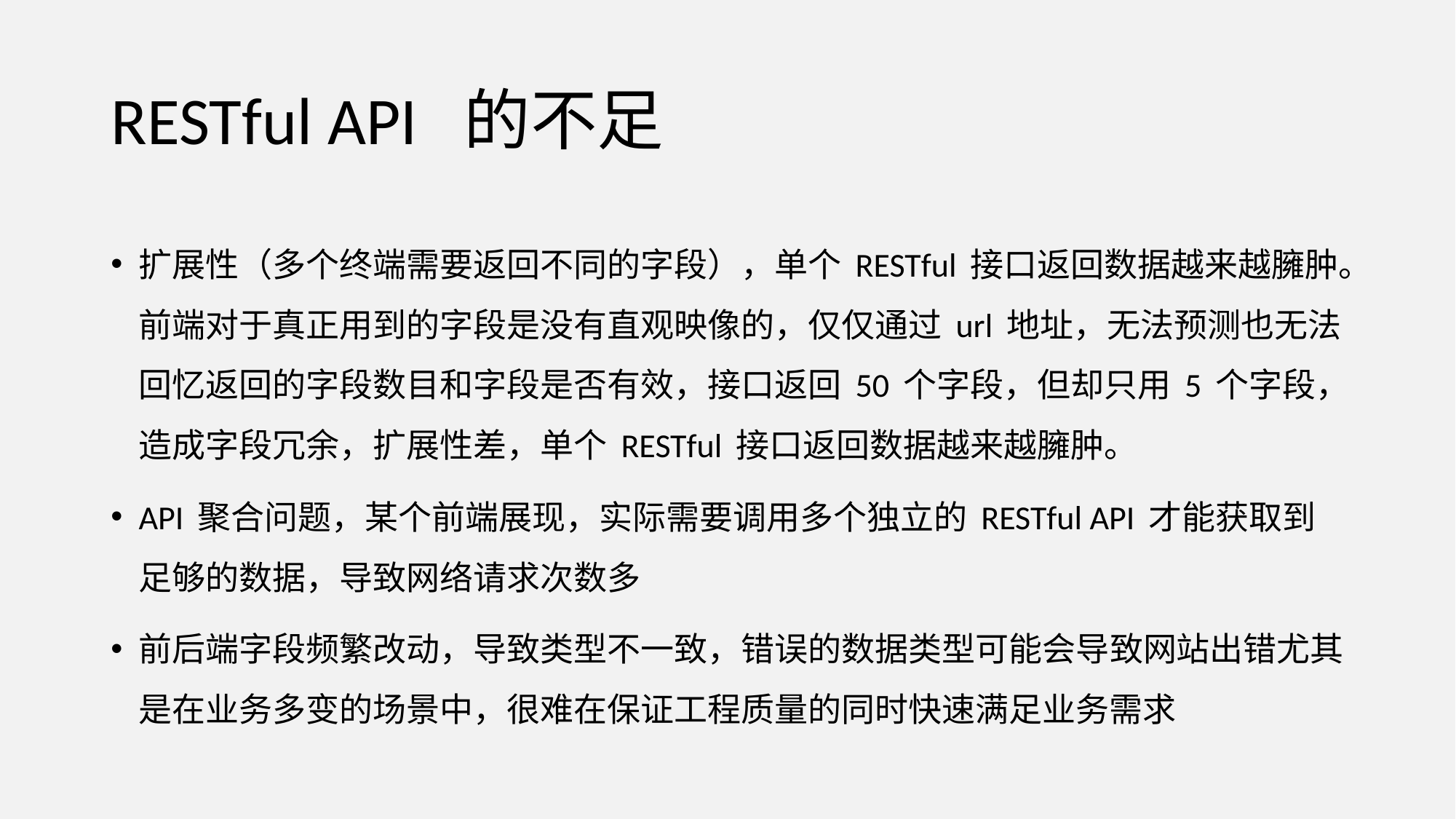

# RESTful API  的不足
扩展性（多个终端需要返回不同的字段），单个 RESTful 接口返回数据越来越臃肿。前端对于真正用到的字段是没有直观映像的，仅仅通过 url 地址，无法预测也无法回忆返回的字段数目和字段是否有效，接口返回 50 个字段，但却只用 5 个字段，造成字段冗余，扩展性差，单个 RESTful 接口返回数据越来越臃肿。
API 聚合问题，某个前端展现，实际需要调用多个独立的 RESTful API 才能获取到足够的数据，导致网络请求次数多
前后端字段频繁改动，导致类型不一致，错误的数据类型可能会导致网站出错尤其是在业务多变的场景中，很难在保证工程质量的同时快速满足业务需求